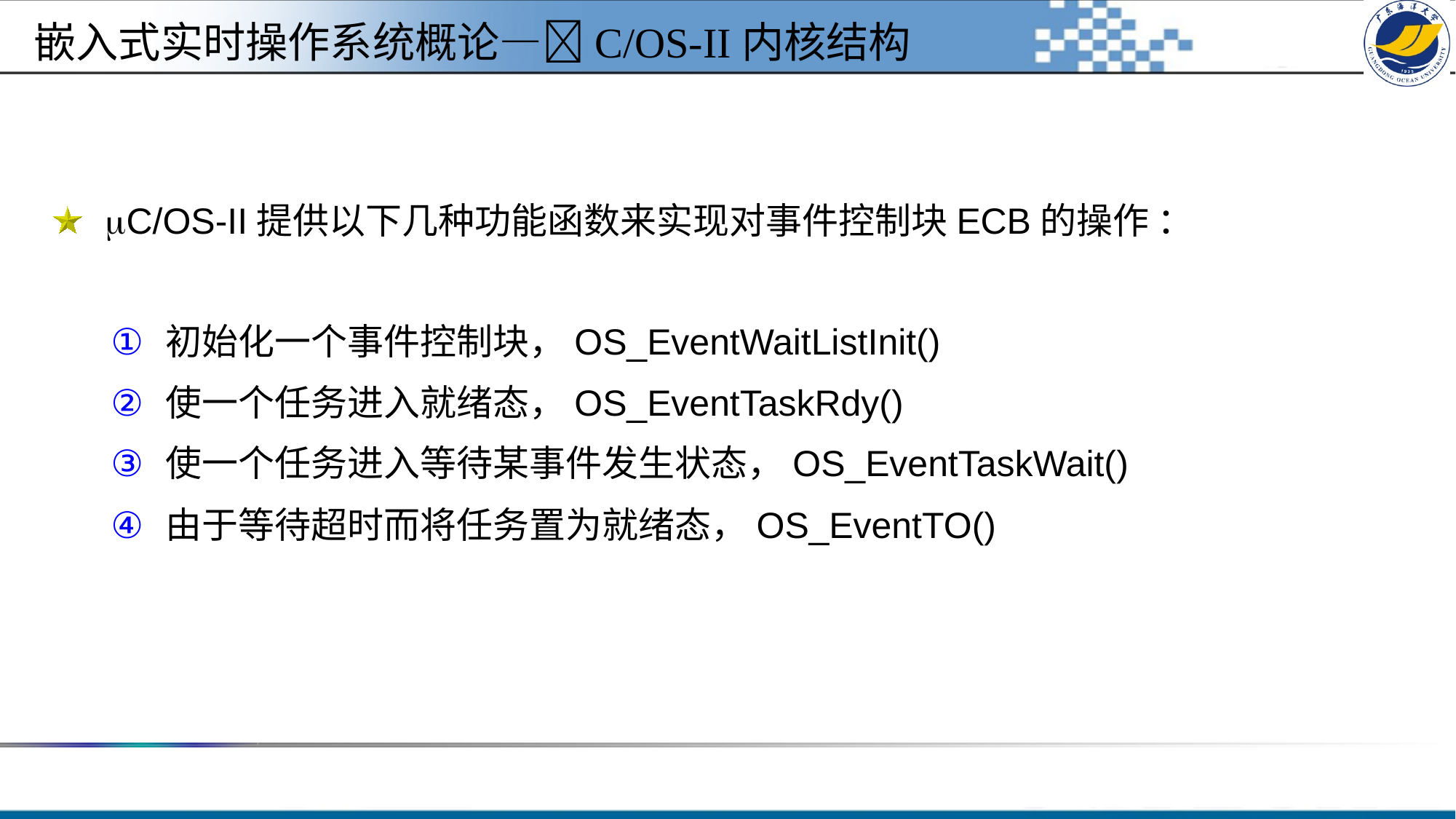

#
嵌入式实时操作系统概论—μC/OS-II内核结构
μC/OS-II提供以下几种功能函数来实现对事件控制块ECB的操作 ：
初始化一个事件控制块，OS_EventWaitListInit()
使一个任务进入就绪态，OS_EventTaskRdy()
使一个任务进入等待某事件发生状态，OS_EventTaskWait()
由于等待超时而将任务置为就绪态，OS_EventTO()
62